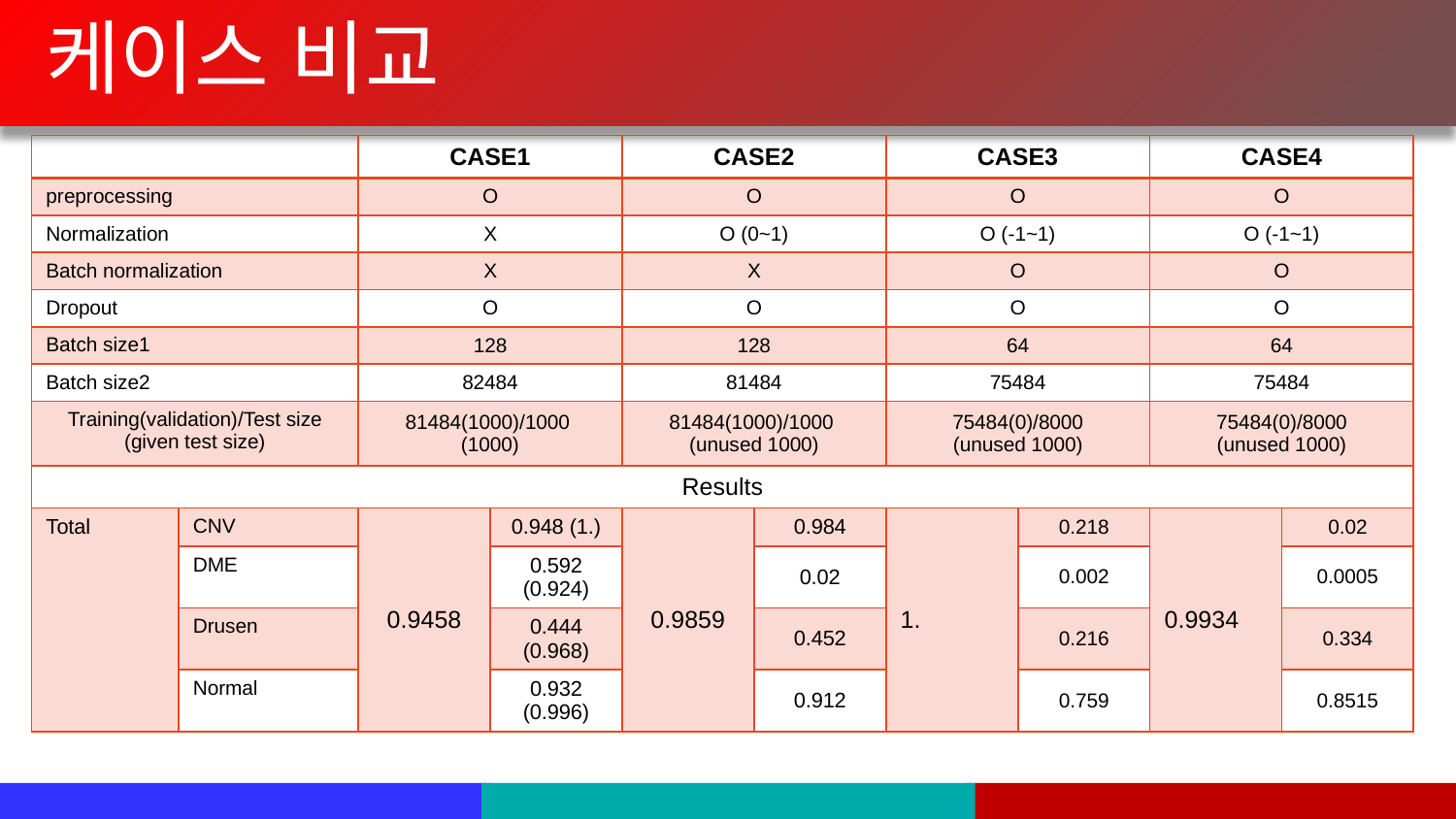

# 케이스 비교
|  |  | CASE1 |  | CASE2 |  | CASE3 |  | CASE4 |  |
| --- | --- | --- | --- | --- | --- | --- | --- | --- | --- |
| preprocessing |  | O |  | O |  | O |  | O |  |
| Normalization |  | X |  | O (0~1) |  | O (-1~1) |  | O (-1~1) |  |
| Batch normalization |  | X |  | X |  | O |  | O |  |
| Dropout |  | O |  | O |  | O |  | O |  |
| Batch size1 |  | 128 |  | 128 |  | 64 |  | 64 |  |
| Batch size2 |  | 82484 |  | 81484 |  | 75484 |  | 75484 |  |
| Training(validation)/Test size (given test size) |  | 81484(1000)/1000 (1000) |  | 81484(1000)/1000 (unused 1000) |  | 75484(0)/8000 (unused 1000) |  | 75484(0)/8000 (unused 1000) |  |
| Results |  |  |  |  |  |  |  |  |  |
| Total | CNV | 0.9458 | 0.948 (1.) | 0.9859 | 0.984 | 1. | 0.218 | 0.9934 | 0.02 |
|  | DME |  | 0.592 (0.924) |  | 0.02 |  | 0.002 |  | 0.0005 |
|  | Drusen |  | 0.444 (0.968) |  | 0.452 |  | 0.216 |  | 0.334 |
|  | Normal |  | 0.932 (0.996) |  | 0.912 |  | 0.759 |  | 0.8515 |